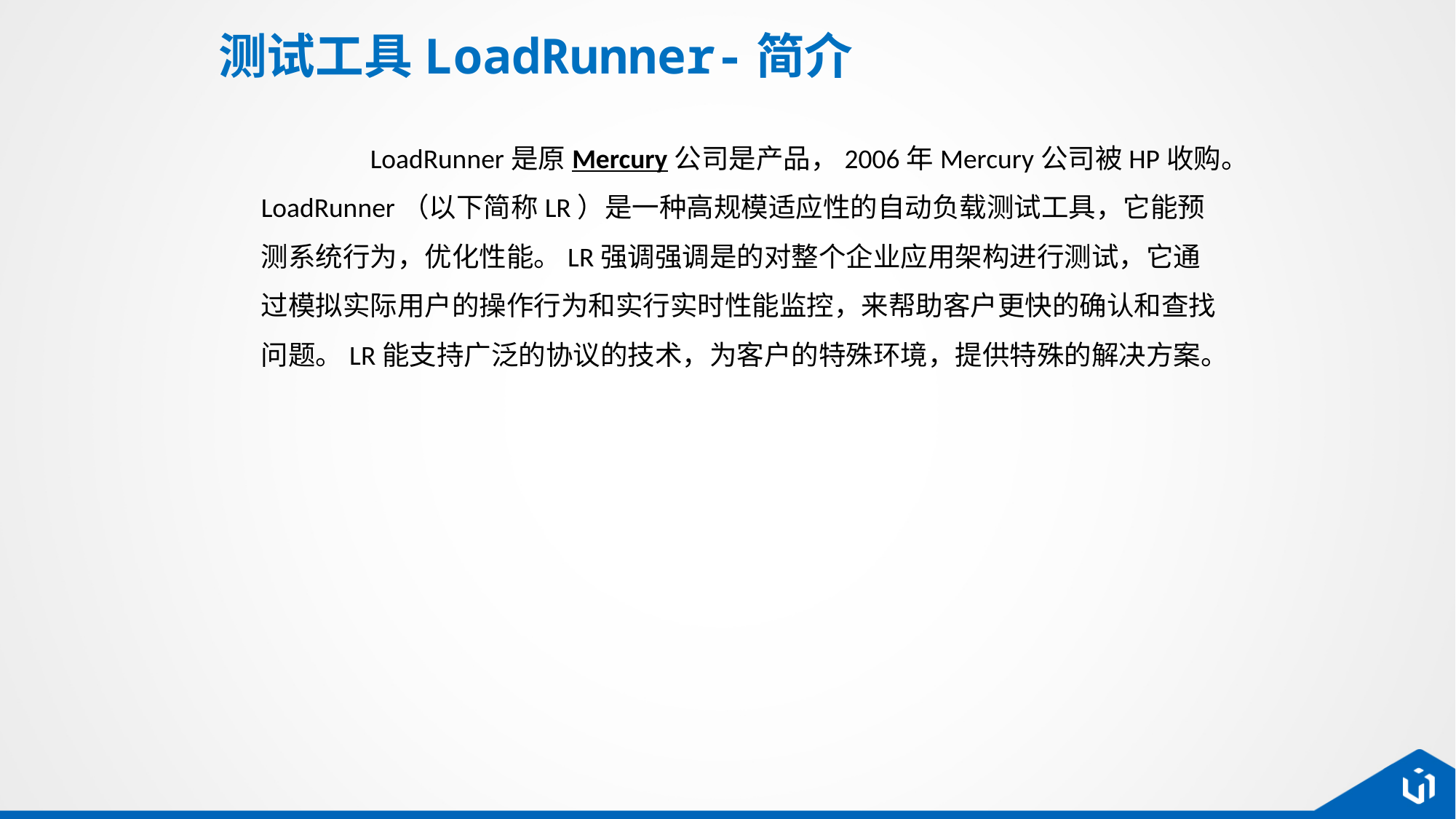

4
# 测试工具LoadRunner-简介
	LoadRunner是原Mercury公司是产品，2006年Mercury公司被HP收购。LoadRunner（以下简称LR）是一种高规模适应性的自动负载测试工具，它能预测系统行为，优化性能。LR强调强调是的对整个企业应用架构进行测试，它通过模拟实际用户的操作行为和实行实时性能监控，来帮助客户更快的确认和查找问题。LR能支持广泛的协议的技术，为客户的特殊环境，提供特殊的解决方案。